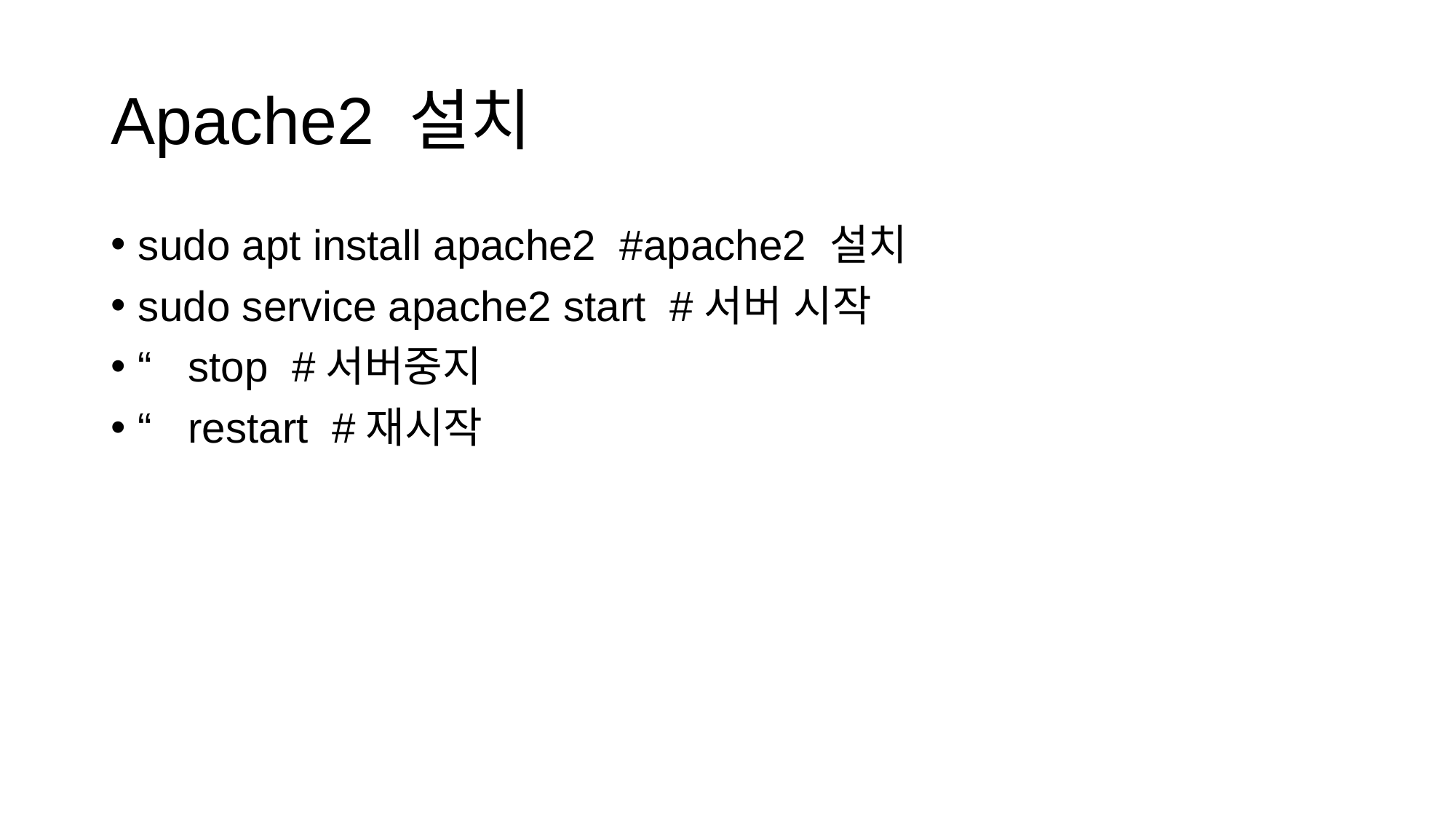

# Apache2 설치
sudo apt install apache2  #apache2 설치
sudo service apache2 start  #서버 시작
“   stop  #서버중지
“   restart  #재시작